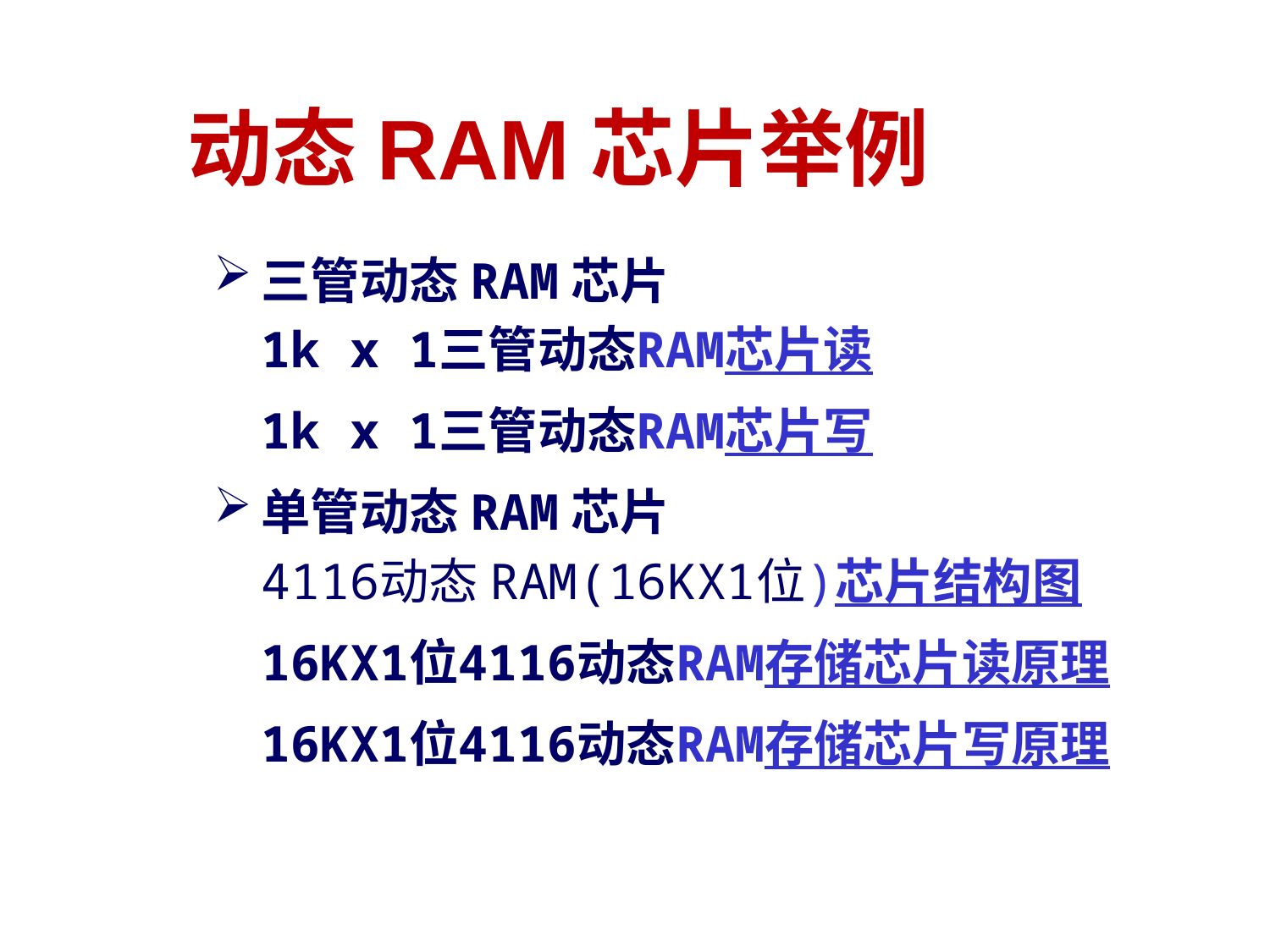

# 动态RAM芯片举例
三管动态RAM芯片
	1k x 1三管动态RAM芯片读
	1k x 1三管动态RAM芯片写
单管动态RAM芯片
	4116动态 RAM(16KX1位)芯片结构图
	16KX1位4116动态RAM存储芯片读原理
	16KX1位4116动态RAM存储芯片写原理